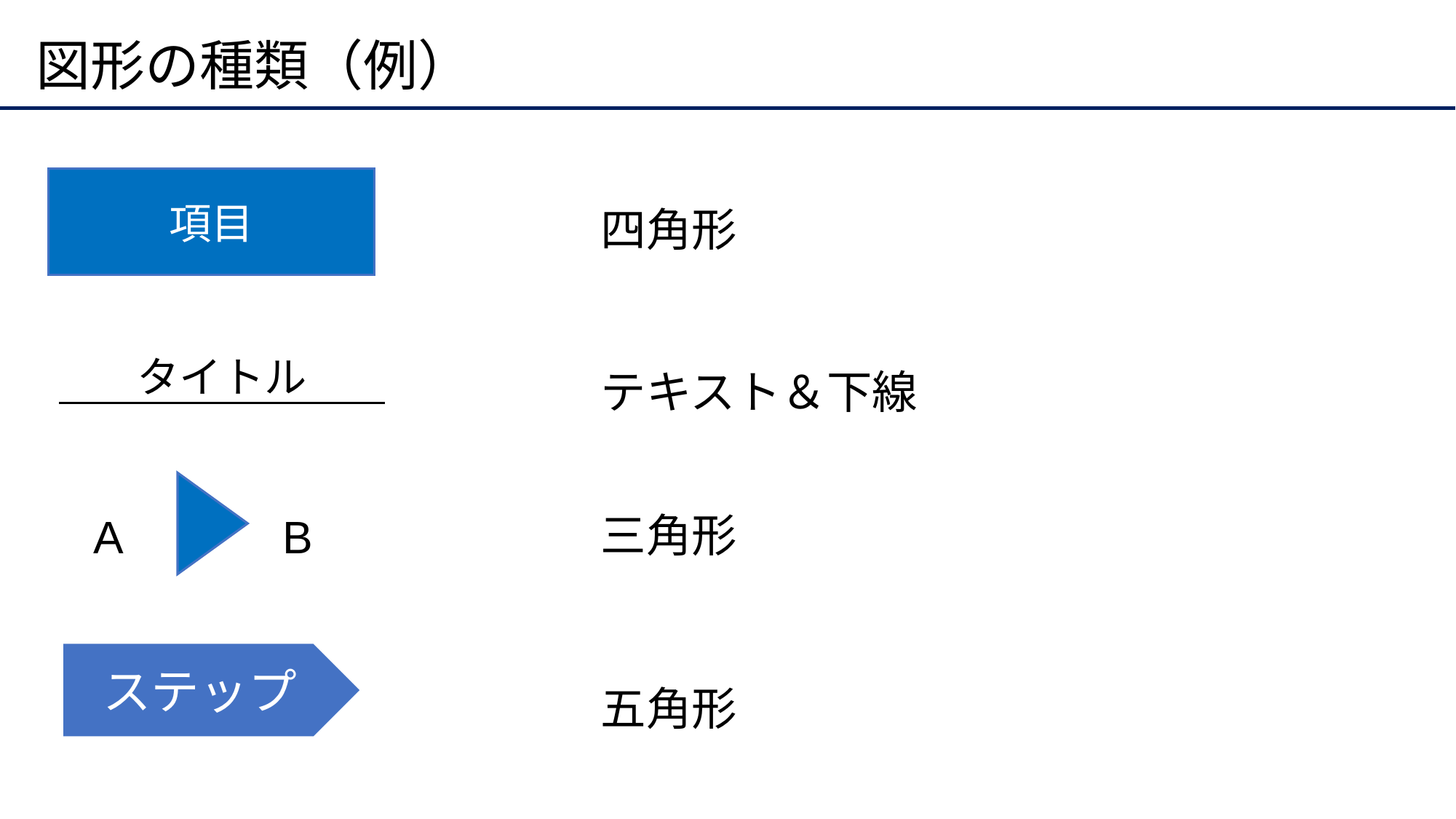

# 図形の種類（例）
項目
四角形
テキスト＆下線
タイトル
三角形
A
B

ステップ
五角形